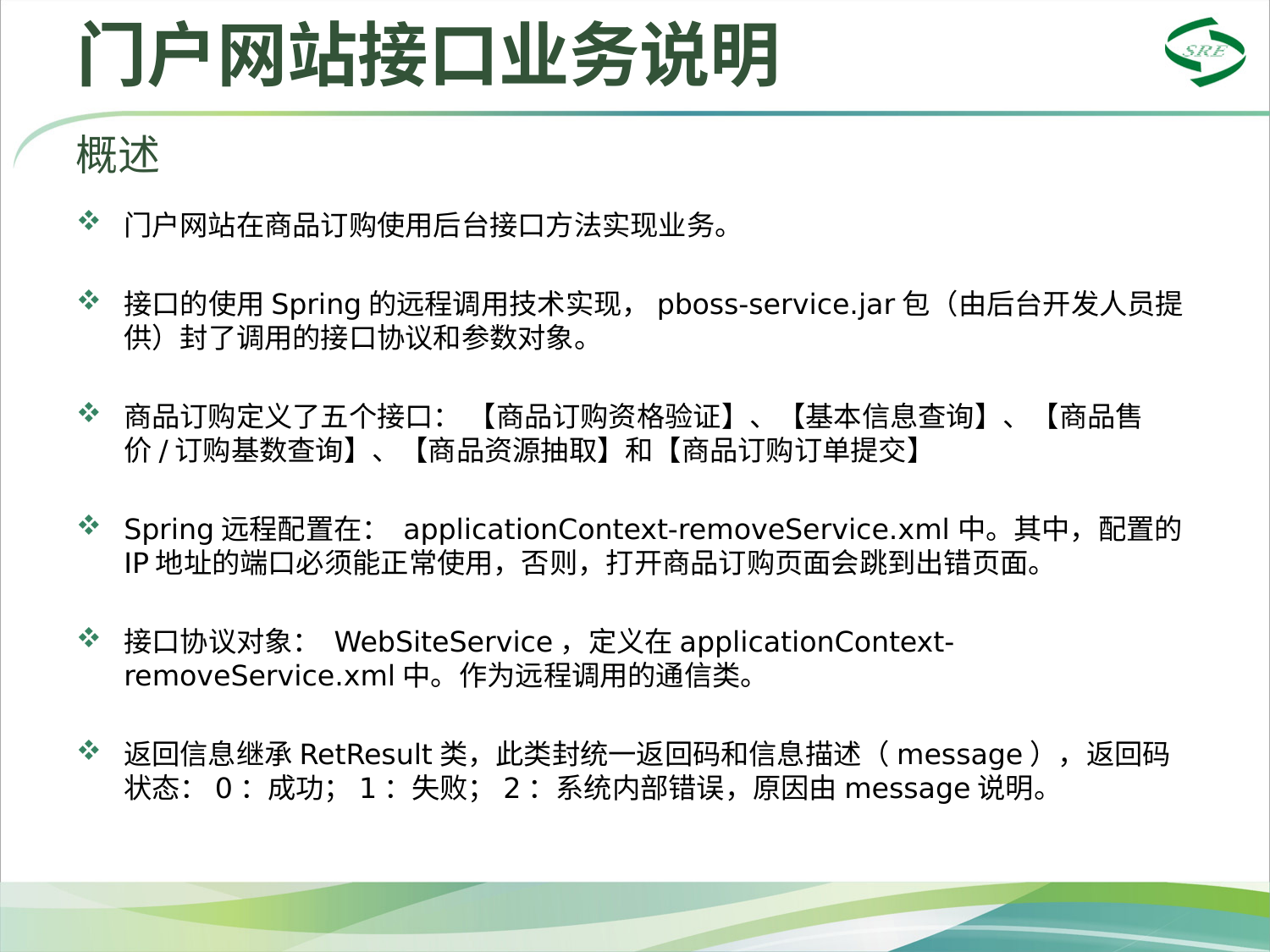

# 门户网站接口业务说明
概述
门户网站在商品订购使用后台接口方法实现业务。

接口的使用Spring的远程调用技术实现，pboss-service.jar包（由后台开发人员提供）封了调用的接口协议和参数对象。

商品订购定义了五个接口： 【商品订购资格验证】、【基本信息查询】、【商品售价/订购基数查询】、【商品资源抽取】和【商品订购订单提交】

Spring远程配置在： applicationContext-removeService.xml中。其中，配置的IP地址的端口必须能正常使用，否则，打开商品订购页面会跳到出错页面。

接口协议对象： WebSiteService，定义在applicationContext-removeService.xml中。作为远程调用的通信类。

返回信息继承RetResult类，此类封统一返回码和信息描述（message），返回码状态：0：成功；1：失败；2：系统内部错误，原因由message说明。